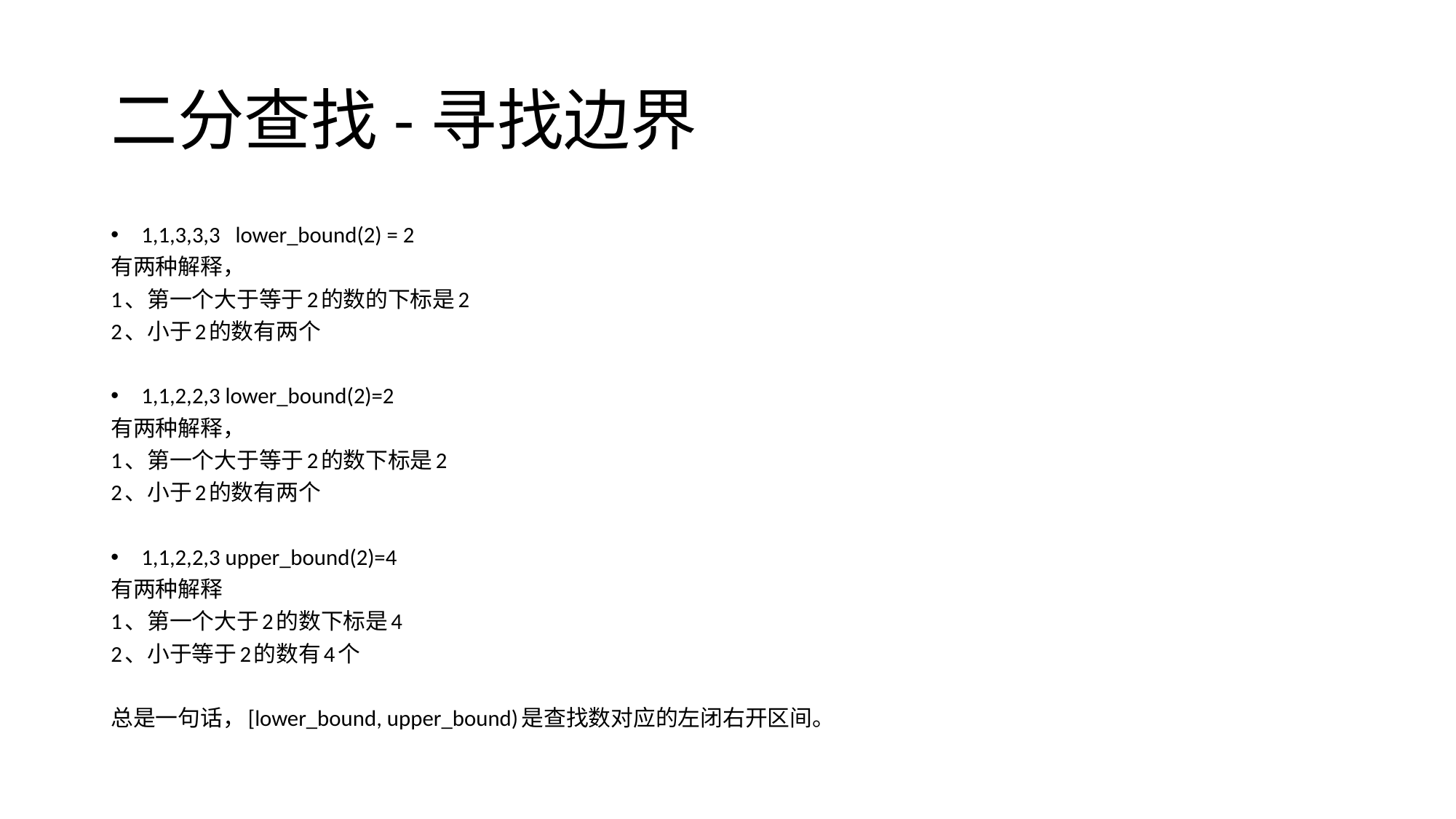

# 二分查找-寻找边界
1,1,3,3,3   lower_bound(2) = 2
有两种解释，
1、第一个大于等于2的数的下标是2
2、小于2的数有两个

1,1,2,2,3 lower_bound(2)=2
有两种解释，
1、第一个大于等于2的数下标是2
2、小于2的数有两个

1,1,2,2,3 upper_bound(2)=4
有两种解释
1、第一个大于2的数下标是4
2、小于等于2的数有4个

总是一句话，[lower_bound, upper_bound)是查找数对应的左闭右开区间。